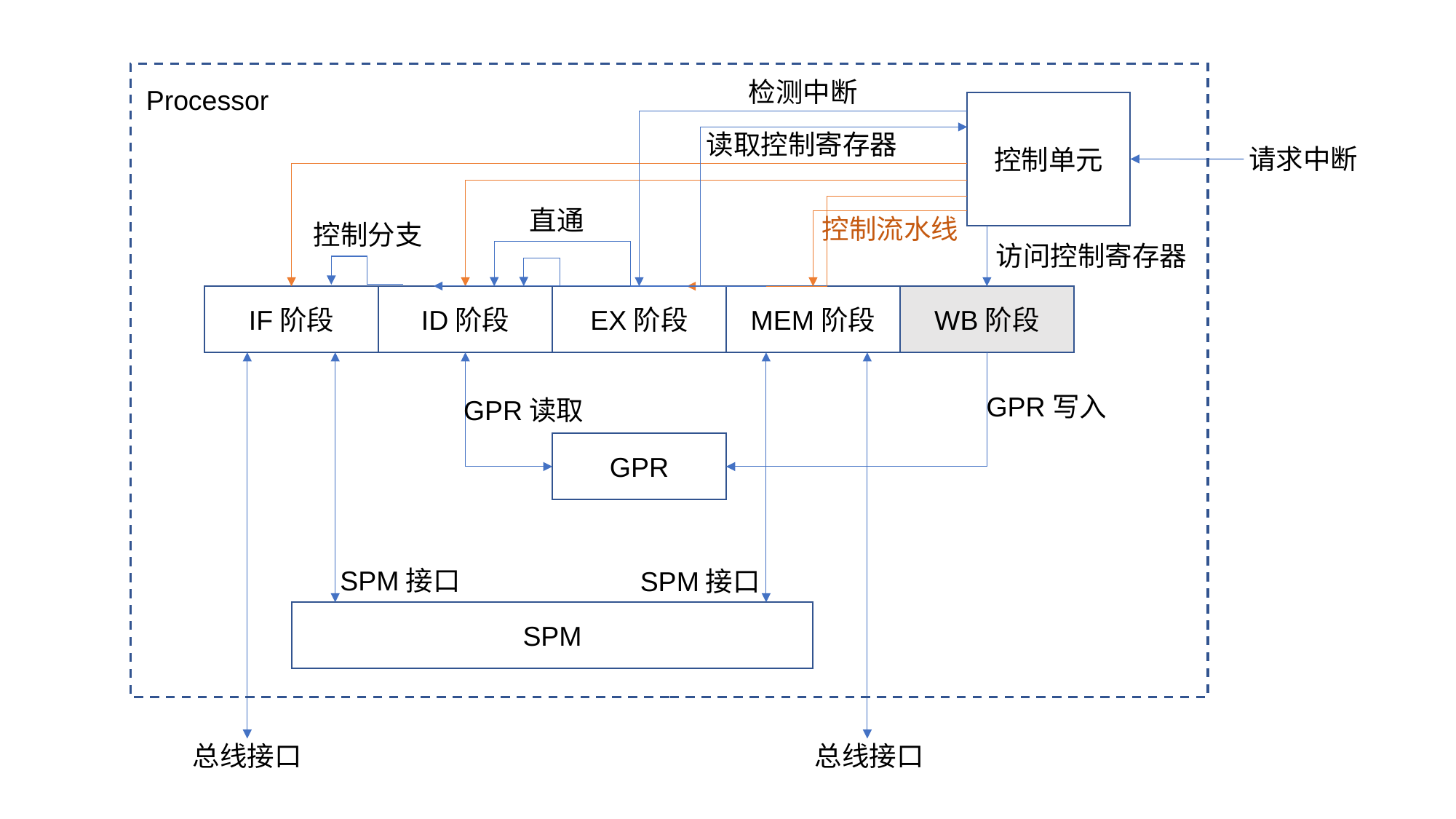

检测中断
Processor
控制单元
读取控制寄存器
请求中断
直通
控制流水线
控制分支
访问控制寄存器
WB阶段
MEM阶段
IF阶段
ID阶段
EX阶段
GPR写入
GPR读取
GPR
SPM接口
SPM接口
SPM
总线接口
总线接口